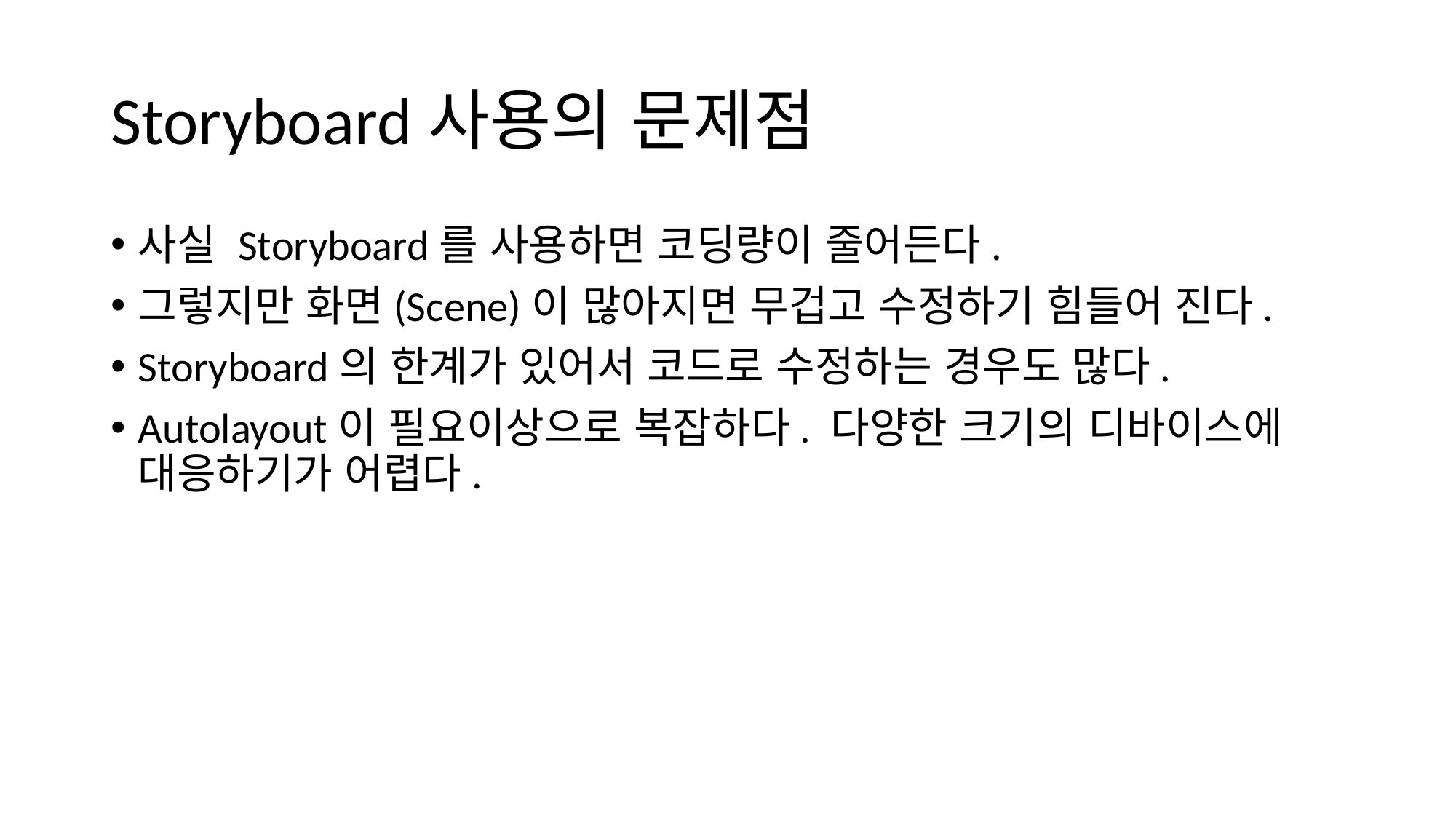

# Storyboard사용의 문제점
사실 Storyboard를 사용하면 코딩량이 줄어든다.
그렇지만 화면(Scene)이 많아지면 무겁고 수정하기 힘들어 진다.
Storyboard의 한계가 있어서 코드로 수정하는 경우도 많다.
Autolayout이 필요이상으로 복잡하다. 다양한 크기의 디바이스에 대응하기가 어렵다.